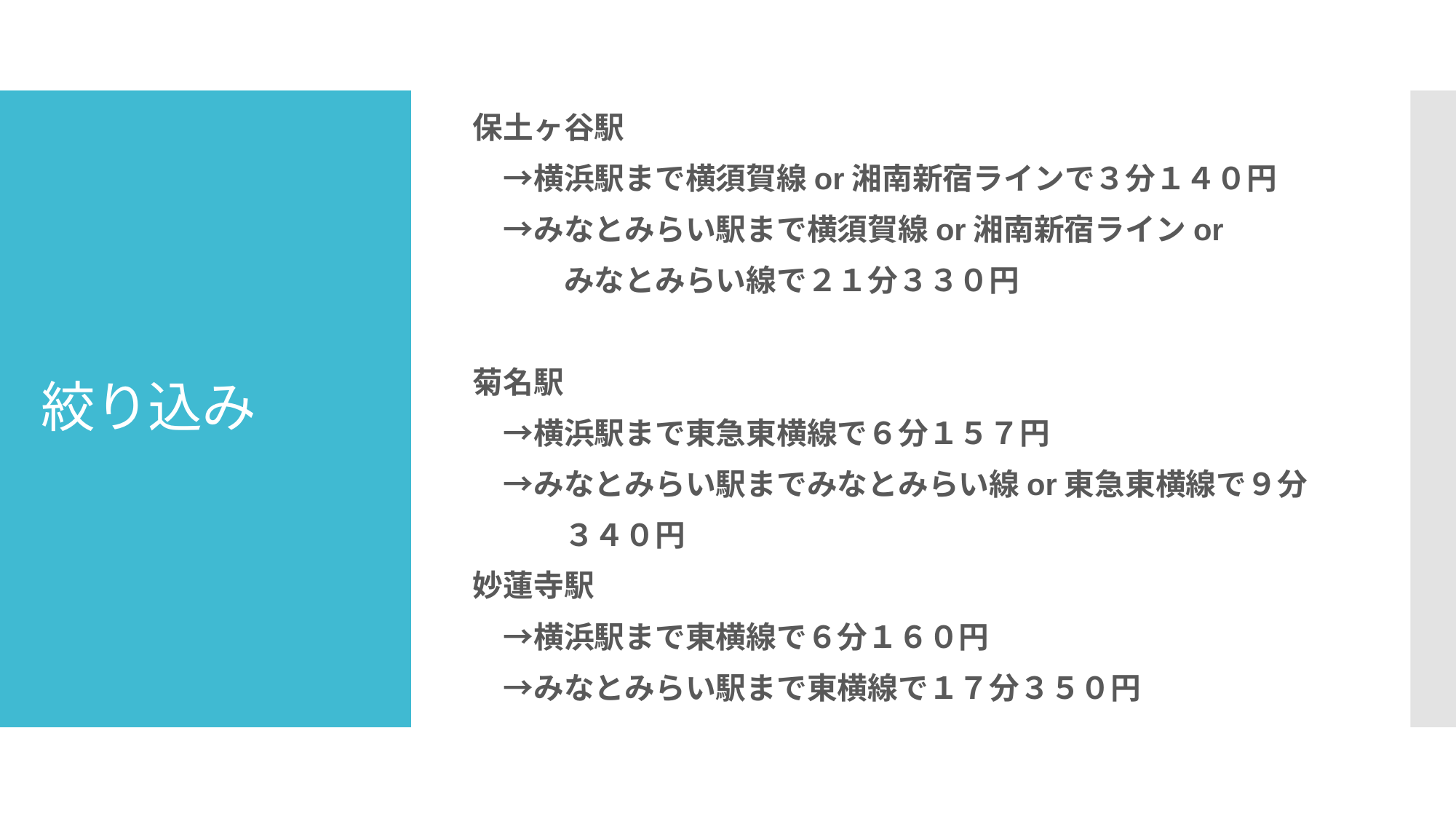

保土ヶ谷駅
　→横浜駅まで横須賀線or湘南新宿ラインで３分１４０円
　→みなとみらい駅まで横須賀線or湘南新宿ラインor
　　　みなとみらい線で２１分３３０円

菊名駅
　→横浜駅まで東急東横線で６分１５７円
　→みなとみらい駅までみなとみらい線or東急東横線で９分
　　　３４０円
妙蓮寺駅
　→横浜駅まで東横線で６分１６０円
　→みなとみらい駅まで東横線で１７分３５０円
# 絞り込み